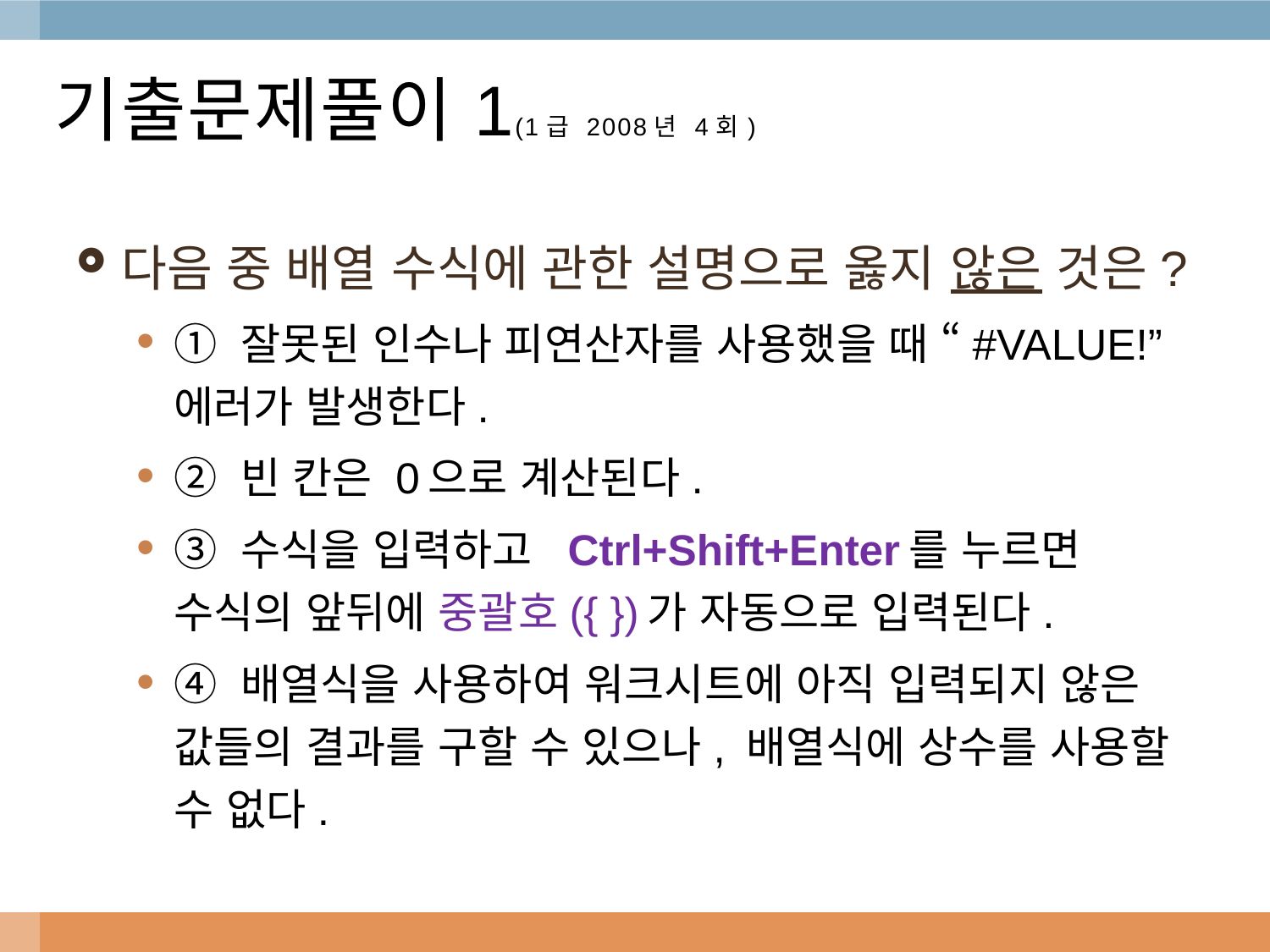

# 기출문제풀이1(1급 2008년 4회)
다음 중 배열 수식에 관한 설명으로 옳지 않은 것은?
① 잘못된 인수나 피연산자를 사용했을 때 “#VALUE!” 에러가 발생한다.
② 빈 칸은 0으로 계산된다.
③ 수식을 입력하고  Ctrl+Shift+Enter를 누르면 수식의 앞뒤에 중괄호({ })가 자동으로 입력된다.
④ 배열식을 사용하여 워크시트에 아직 입력되지 않은 값들의 결과를 구할 수 있으나, 배열식에 상수를 사용할 수 없다.